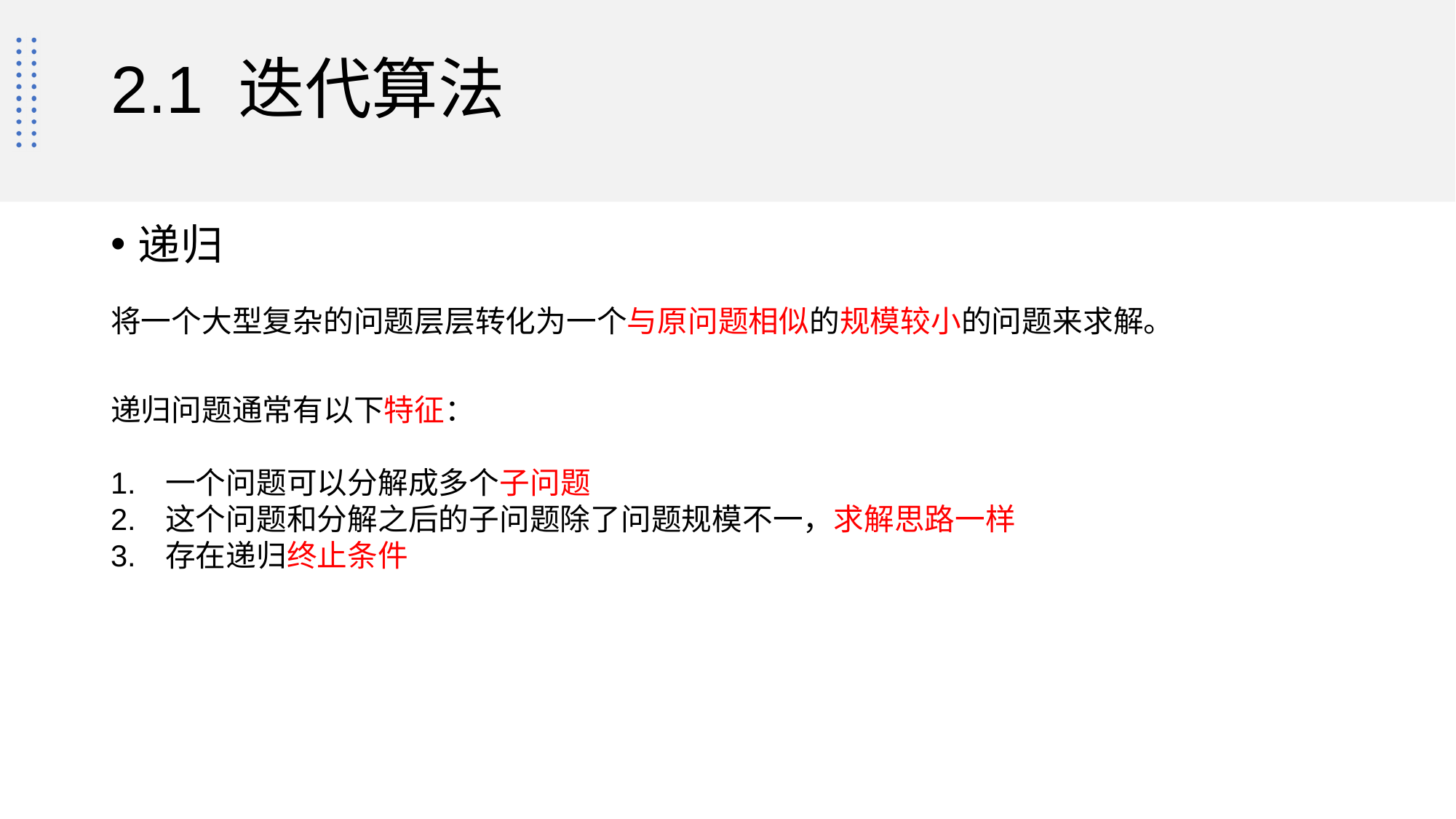

# 2.1 迭代算法
递归
将一个大型复杂的问题层层转化为一个与原问题相似的规模较小的问题来求解。
递归问题通常有以下特征：

一个问题可以分解成多个子问题
这个问题和分解之后的子问题除了问题规模不一，求解思路一样
存在递归终止条件